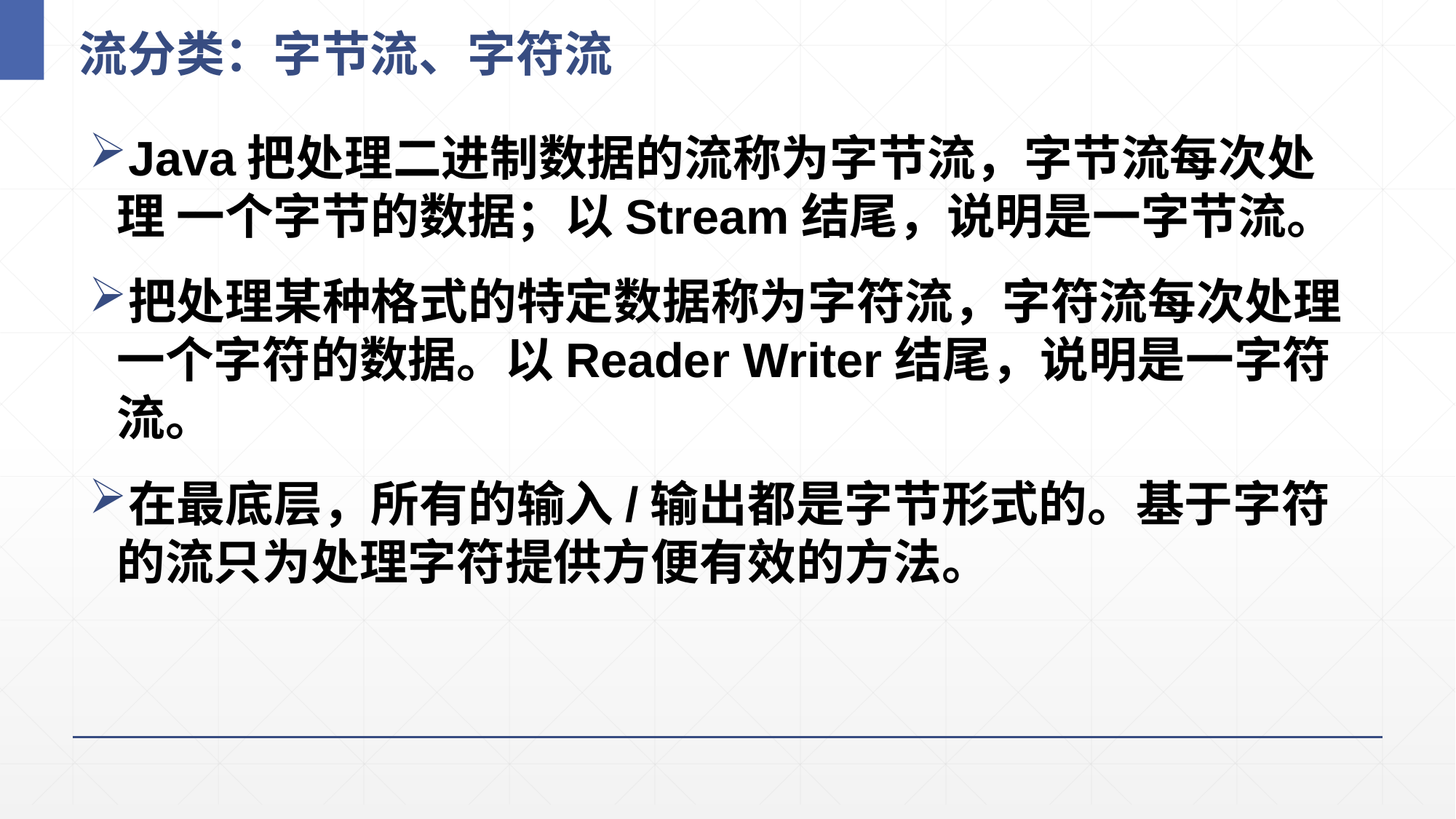

# 流分类：字节流、字符流
Java把处理二进制数据的流称为字节流，字节流每次处理 一个字节的数据；以Stream结尾，说明是一字节流。
把处理某种格式的特定数据称为字符流，字符流每次处理 一个字符的数据。以Reader Writer结尾，说明是一字符流。
在最底层，所有的输入/输出都是字节形式的。基于字符的流只为处理字符提供方便有效的方法。